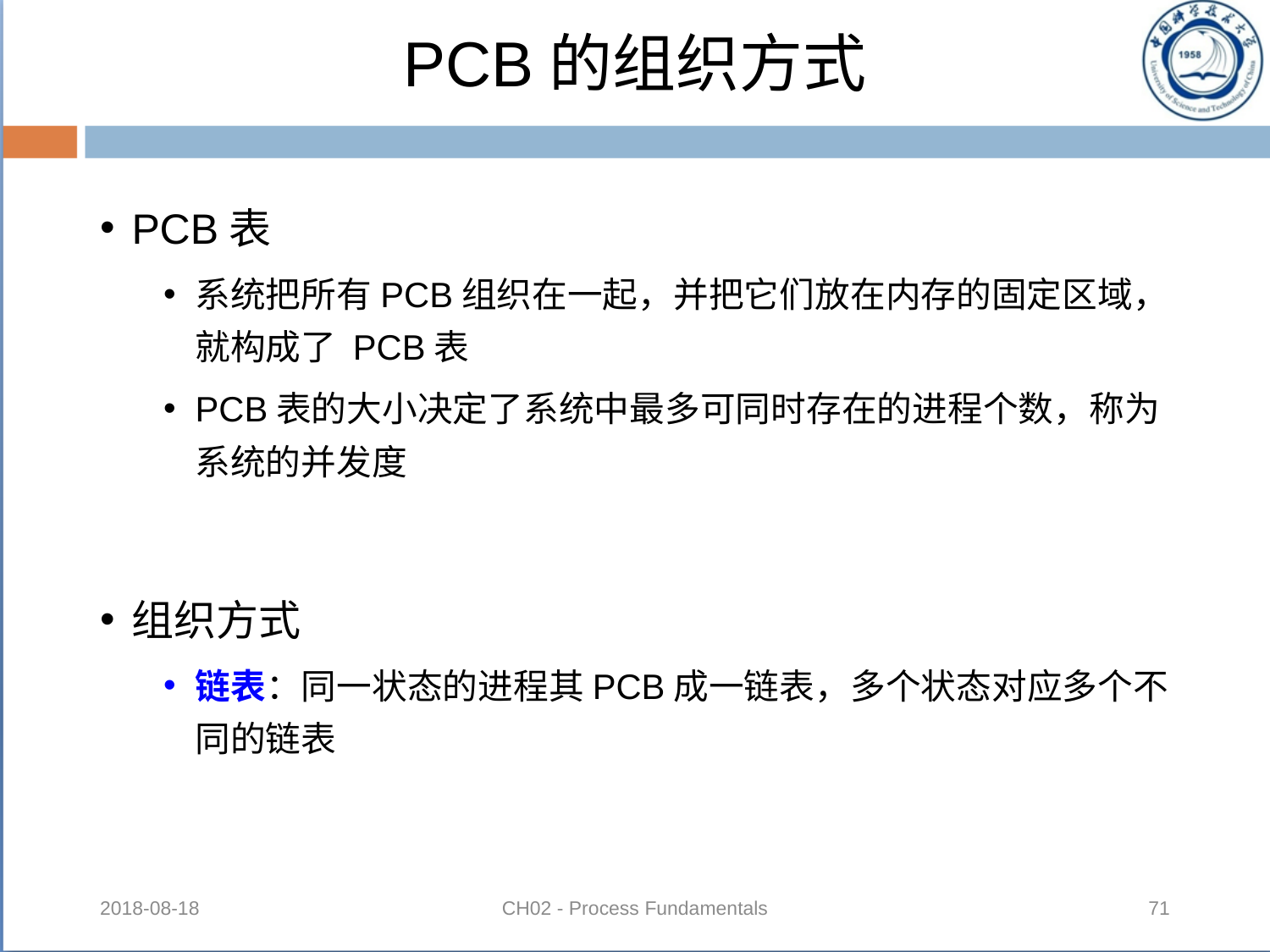

# PCB的组织方式
PCB表
系统把所有PCB组织在一起，并把它们放在内存的固定区域，就构成了 PCB表
PCB表的大小决定了系统中最多可同时存在的进程个数，称为系统的并发度

组织方式
链表：同一状态的进程其PCB成一链表，多个状态对应多个不同的链表

2018-08-18
CH02 - Process Fundamentals
71